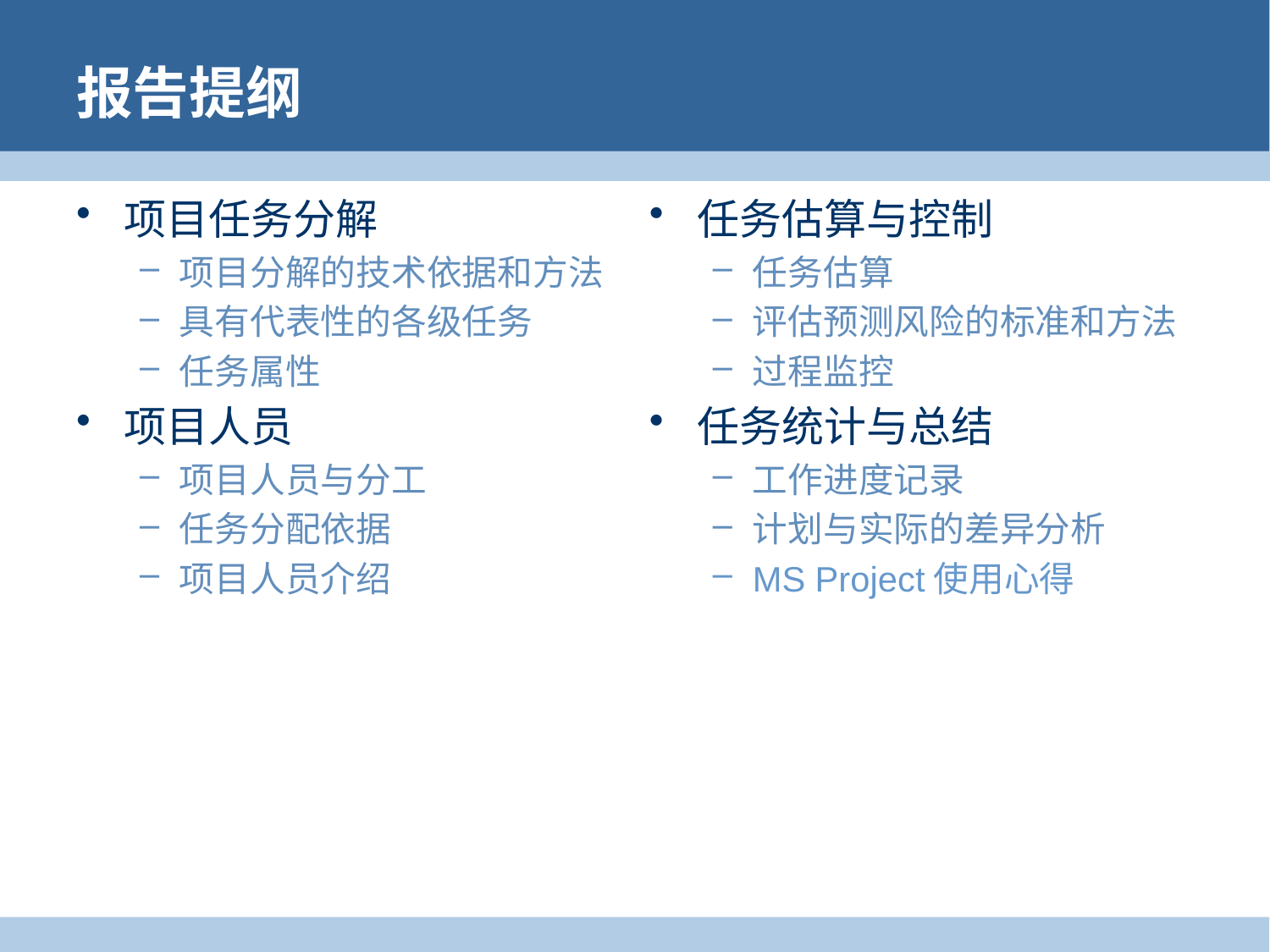

# 报告提纲
项目任务分解
项目分解的技术依据和方法
具有代表性的各级任务
任务属性
项目人员
项目人员与分工
任务分配依据
项目人员介绍
任务估算与控制
任务估算
评估预测风险的标准和方法
过程监控
任务统计与总结
工作进度记录
计划与实际的差异分析
MS Project使用心得